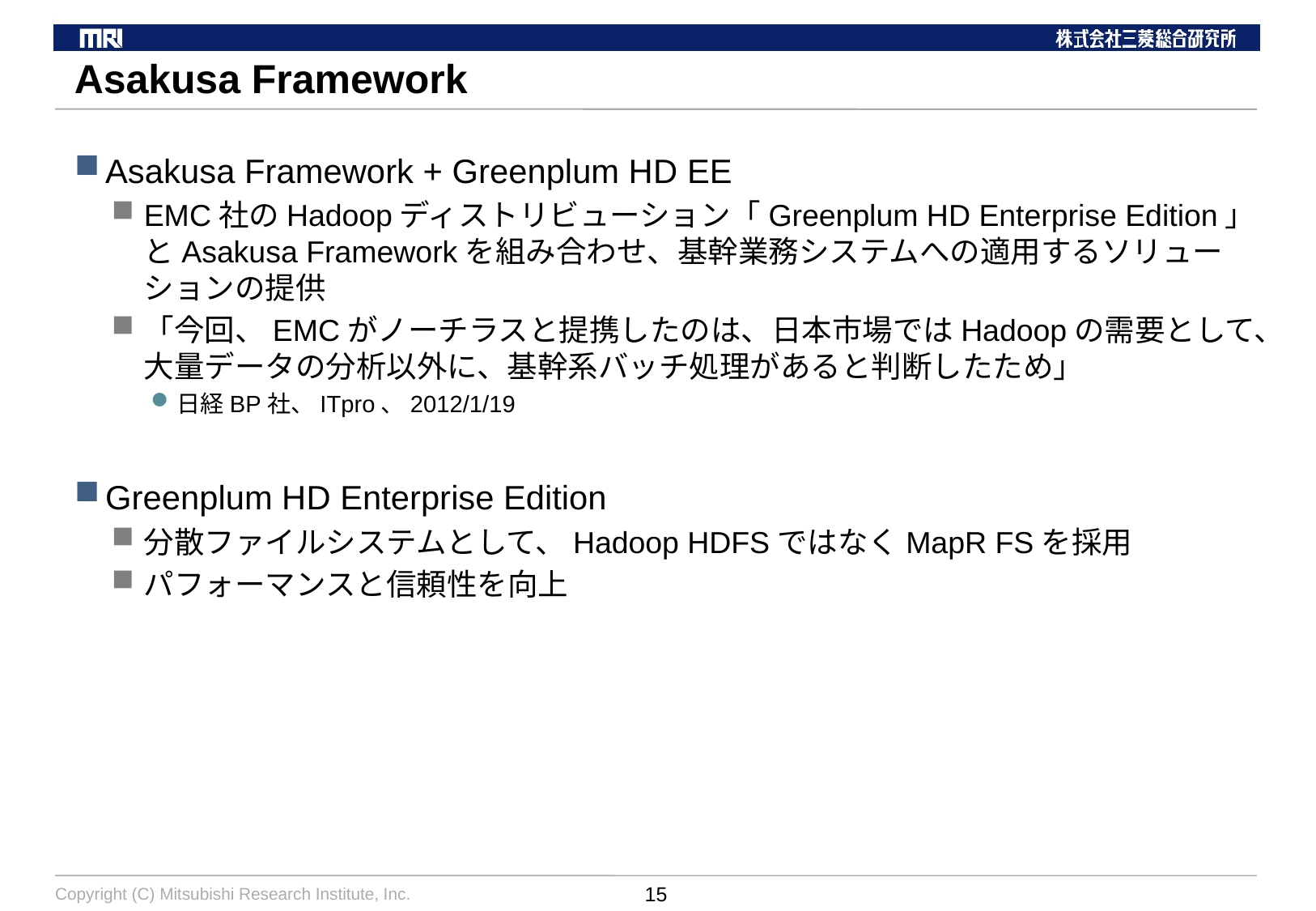

# Asakusa Framework
Asakusa Framework + Greenplum HD EE
EMC社のHadoopディストリビューション「Greenplum HD Enterprise Edition」とAsakusa Frameworkを組み合わせ、基幹業務システムへの適用するソリューションの提供
「今回、EMCがノーチラスと提携したのは、日本市場ではHadoopの需要として、大量データの分析以外に、基幹系バッチ処理があると判断したため」
日経BP社、ITpro、2012/1/19

Greenplum HD Enterprise Edition
分散ファイルシステムとして、Hadoop HDFSではなくMapR FSを採用
パフォーマンスと信頼性を向上
Copyright (C) Mitsubishi Research Institute, Inc.
15